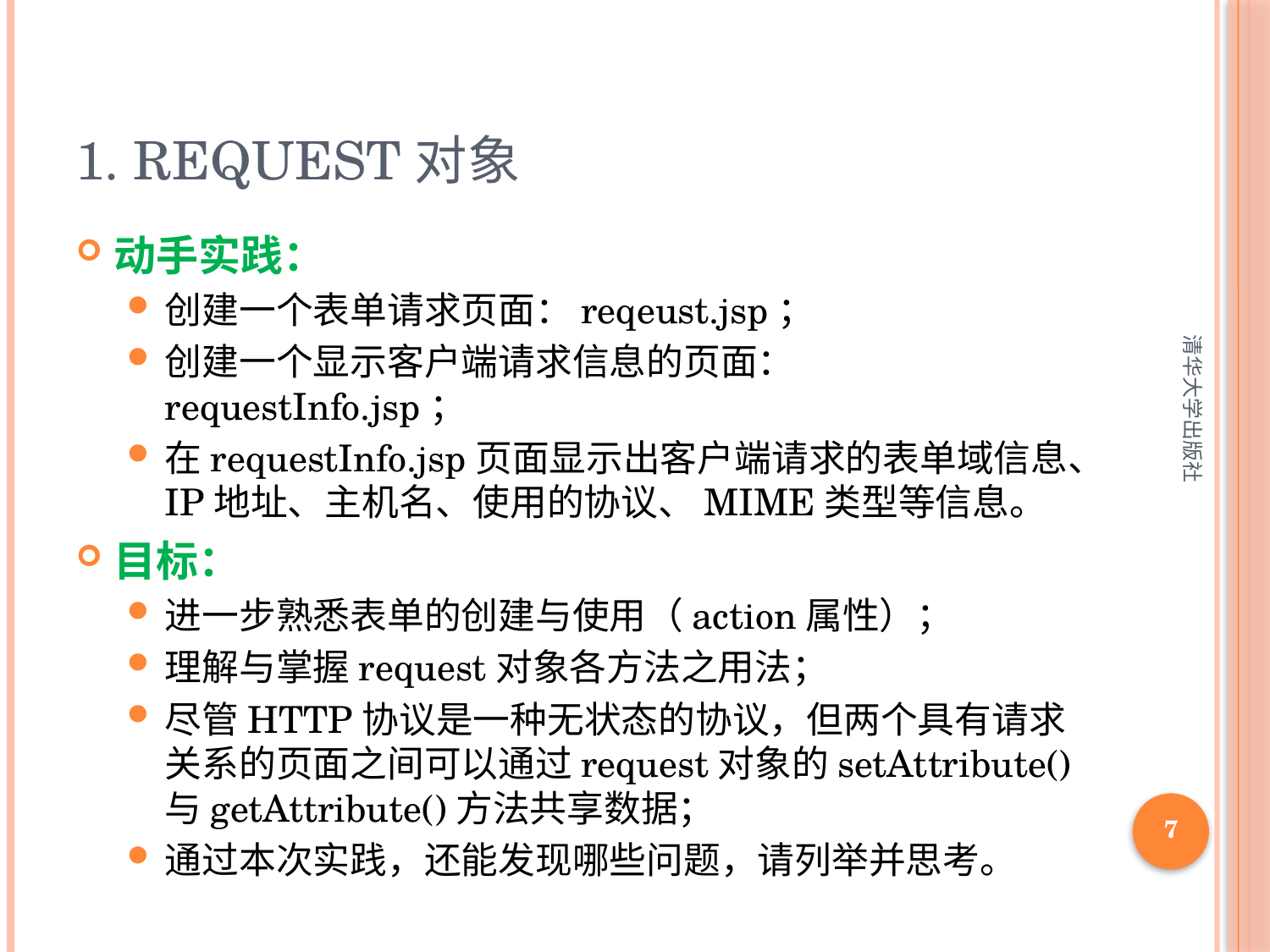

# 1. request对象
动手实践：
创建一个表单请求页面：reqeust.jsp；
创建一个显示客户端请求信息的页面：requestInfo.jsp；
在requestInfo.jsp页面显示出客户端请求的表单域信息、IP地址、主机名、使用的协议、MIME类型等信息。
目标：
进一步熟悉表单的创建与使用（action属性）；
理解与掌握request对象各方法之用法；
尽管HTTP协议是一种无状态的协议，但两个具有请求关系的页面之间可以通过request对象的setAttribute()与getAttribute()方法共享数据；
通过本次实践，还能发现哪些问题，请列举并思考。
清华大学出版社
7